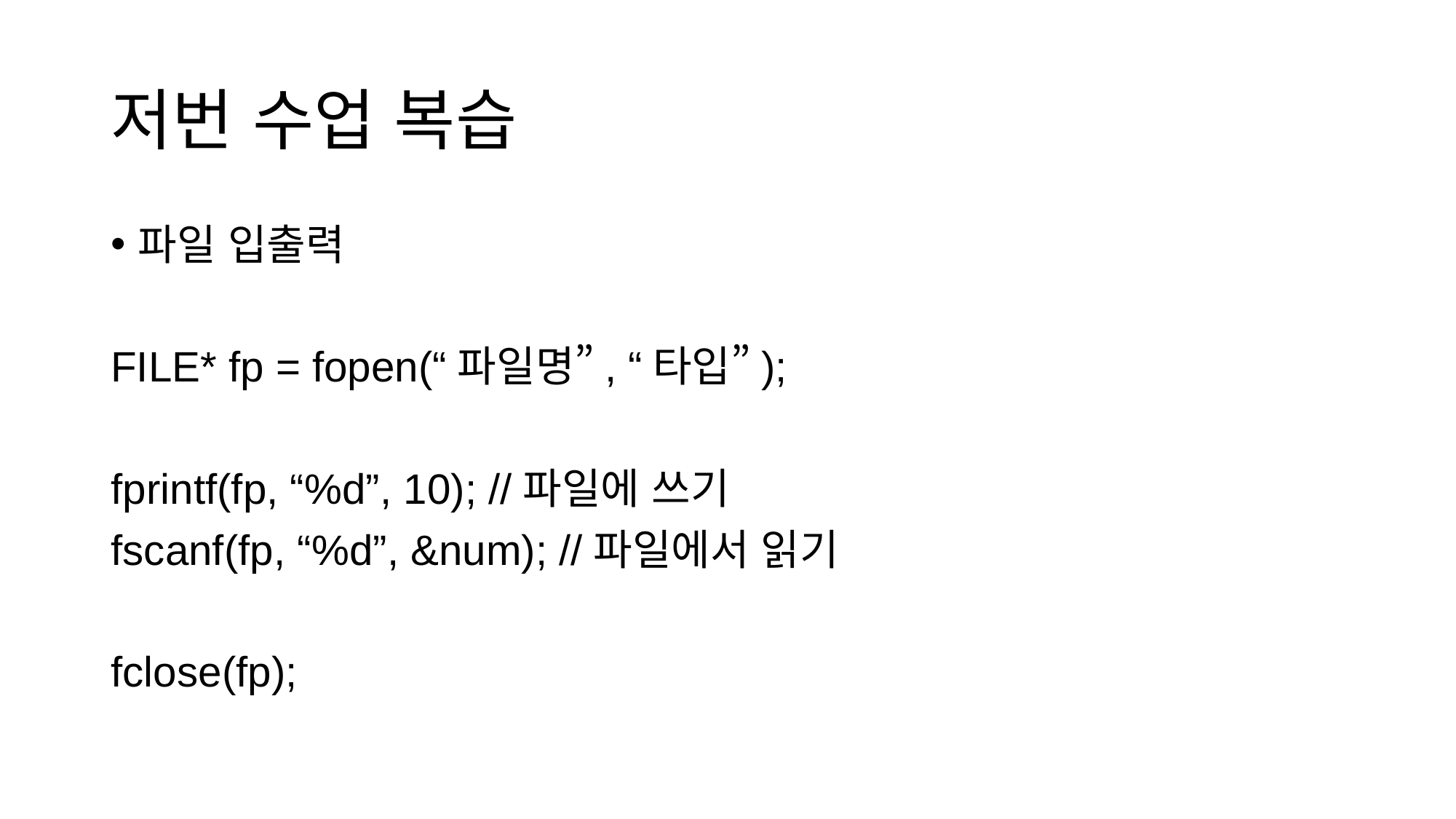

# 저번 수업 복습
파일 입출력

FILE* fp = fopen(“파일명”, “타입”);

fprintf(fp, “%d”, 10); //파일에 쓰기
fscanf(fp, “%d”, &num); //파일에서 읽기

fclose(fp);